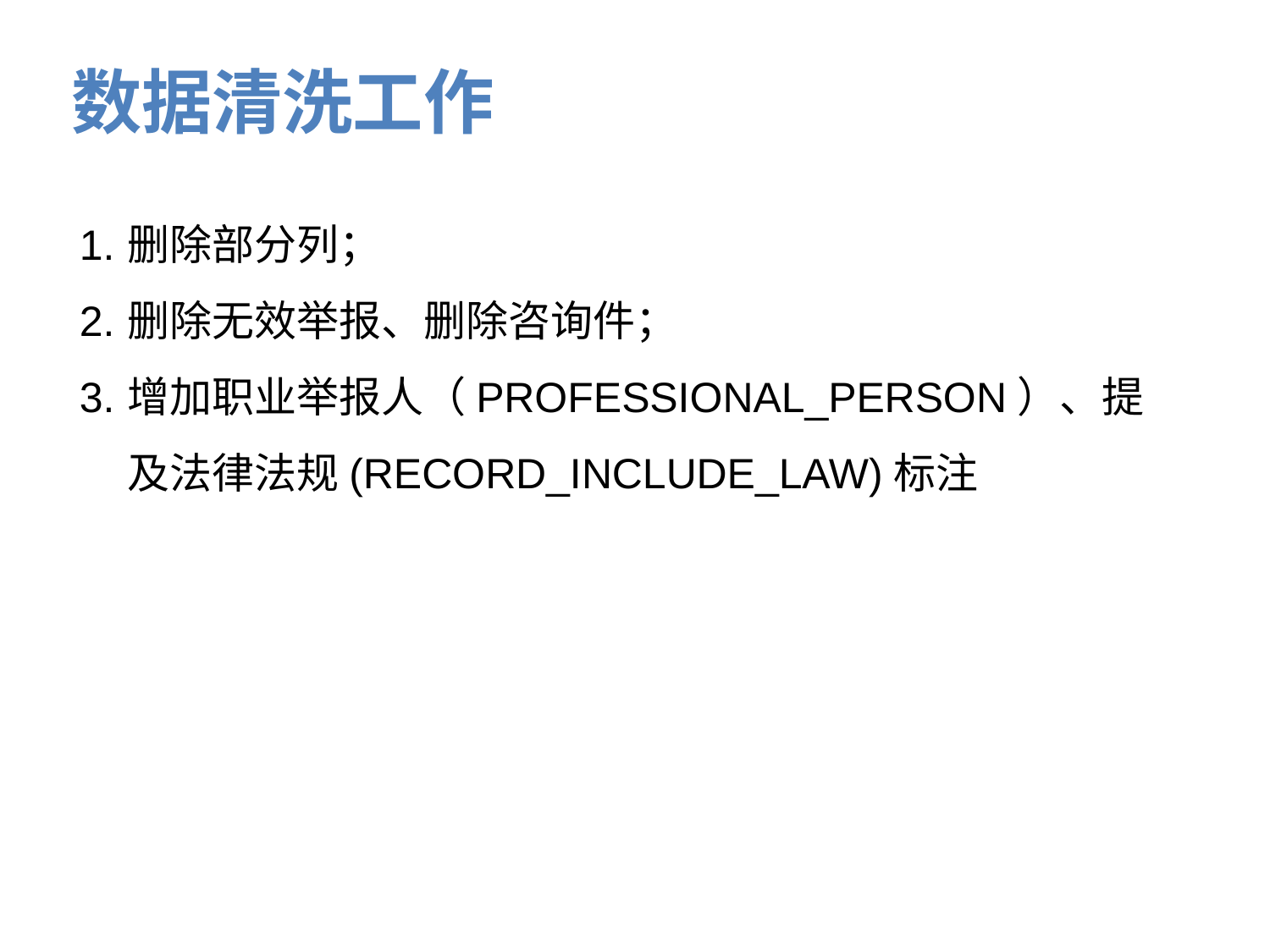

数据清洗工作
删除部分列；
删除无效举报、删除咨询件；
增加职业举报人（PROFESSIONAL_PERSON）、提及法律法规(RECORD_INCLUDE_LAW)标注